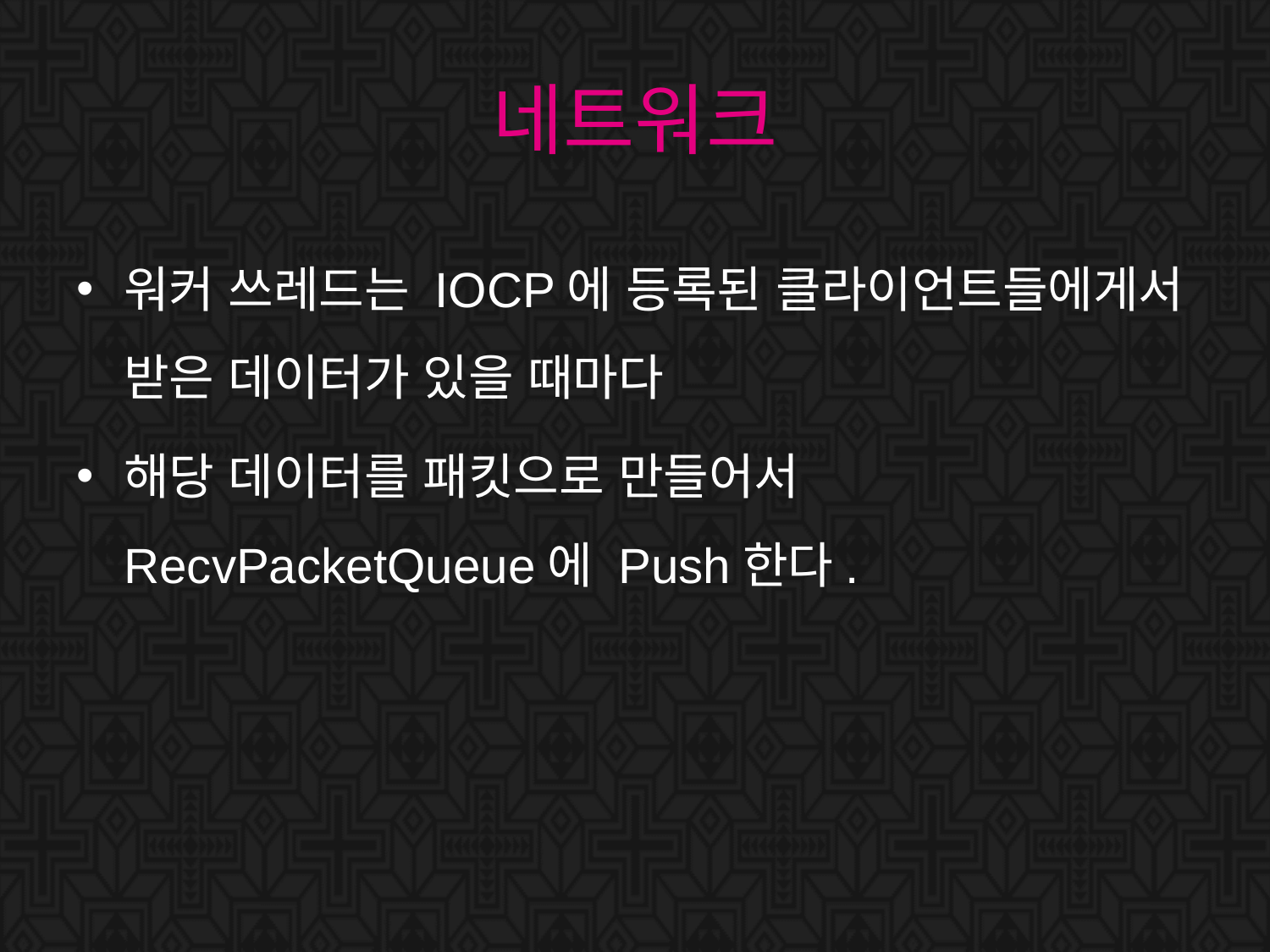

# 네트워크
워커 쓰레드는 IOCP에 등록된 클라이언트들에게서 받은 데이터가 있을 때마다
해당 데이터를 패킷으로 만들어서 RecvPacketQueue에 Push한다.